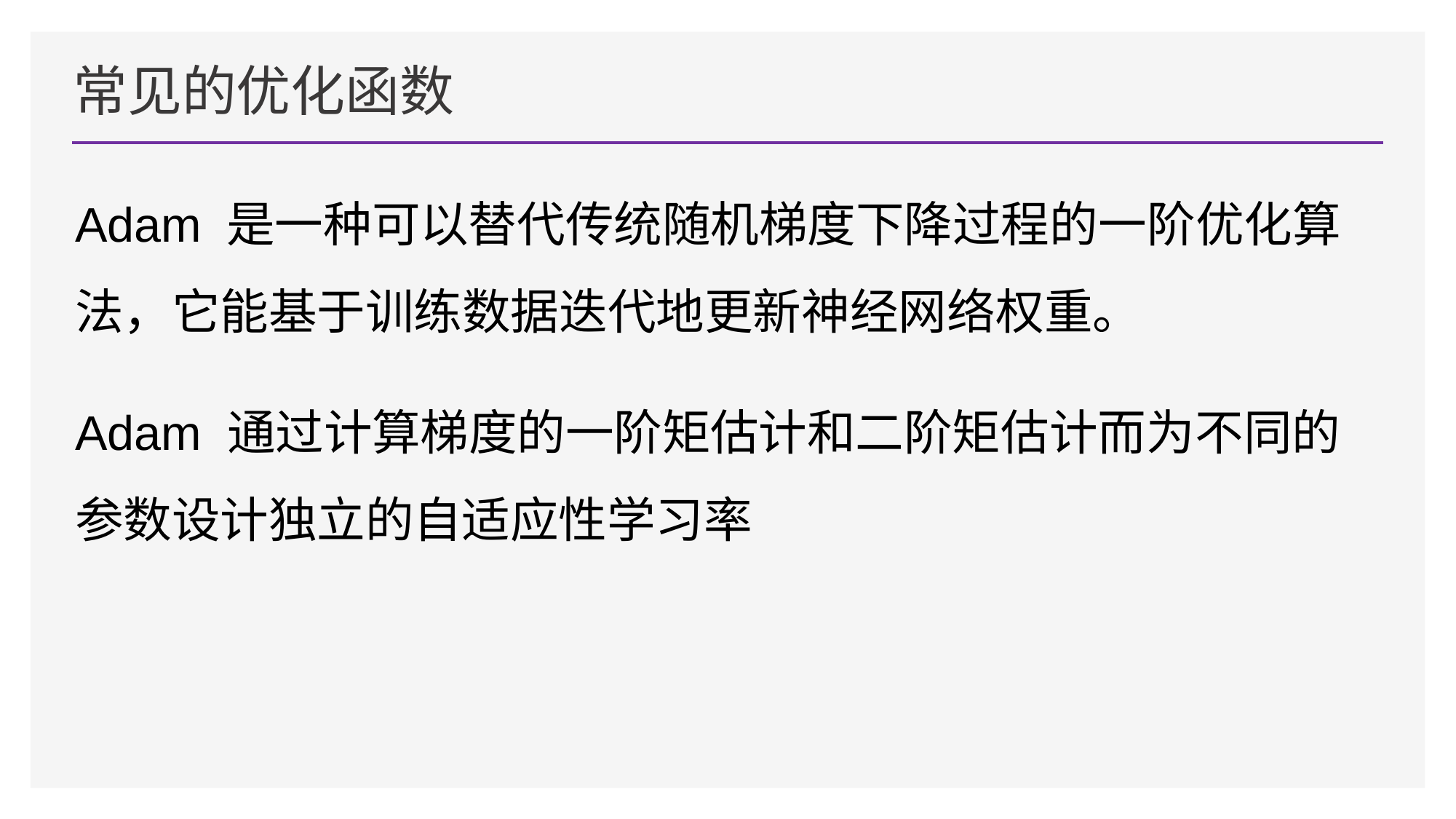

# 常见的优化函数
Adam 是一种可以替代传统随机梯度下降过程的一阶优化算 法，它能基于训练数据迭代地更新神经网络权重。
Adam 通过计算梯度的一阶矩估计和二阶矩估计而为不同的 参数设计独立的自适应性学习率